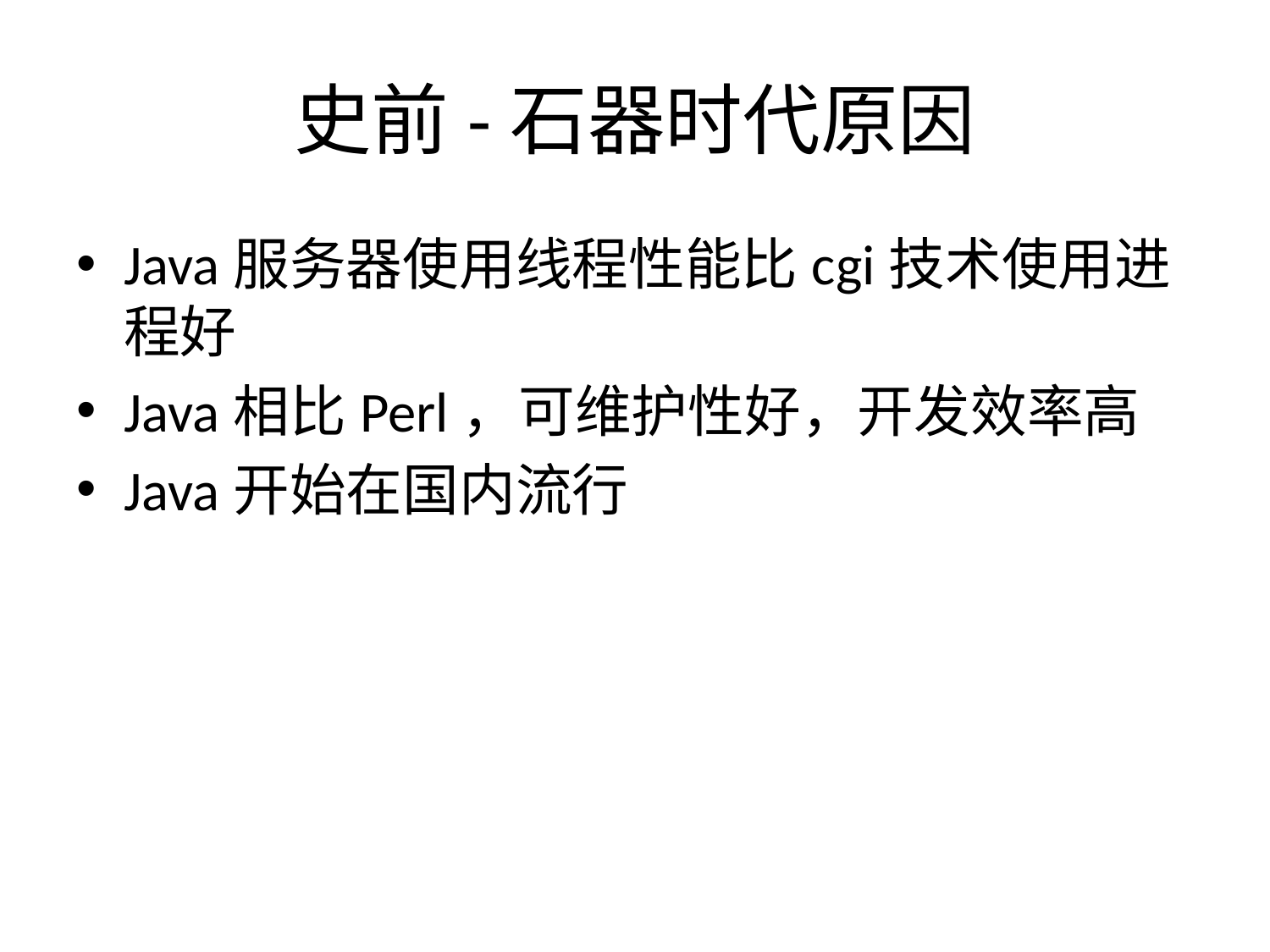

# 史前-石器时代原因
Java服务器使用线程性能比cgi技术使用进程好
Java相比Perl，可维护性好，开发效率高
Java开始在国内流行